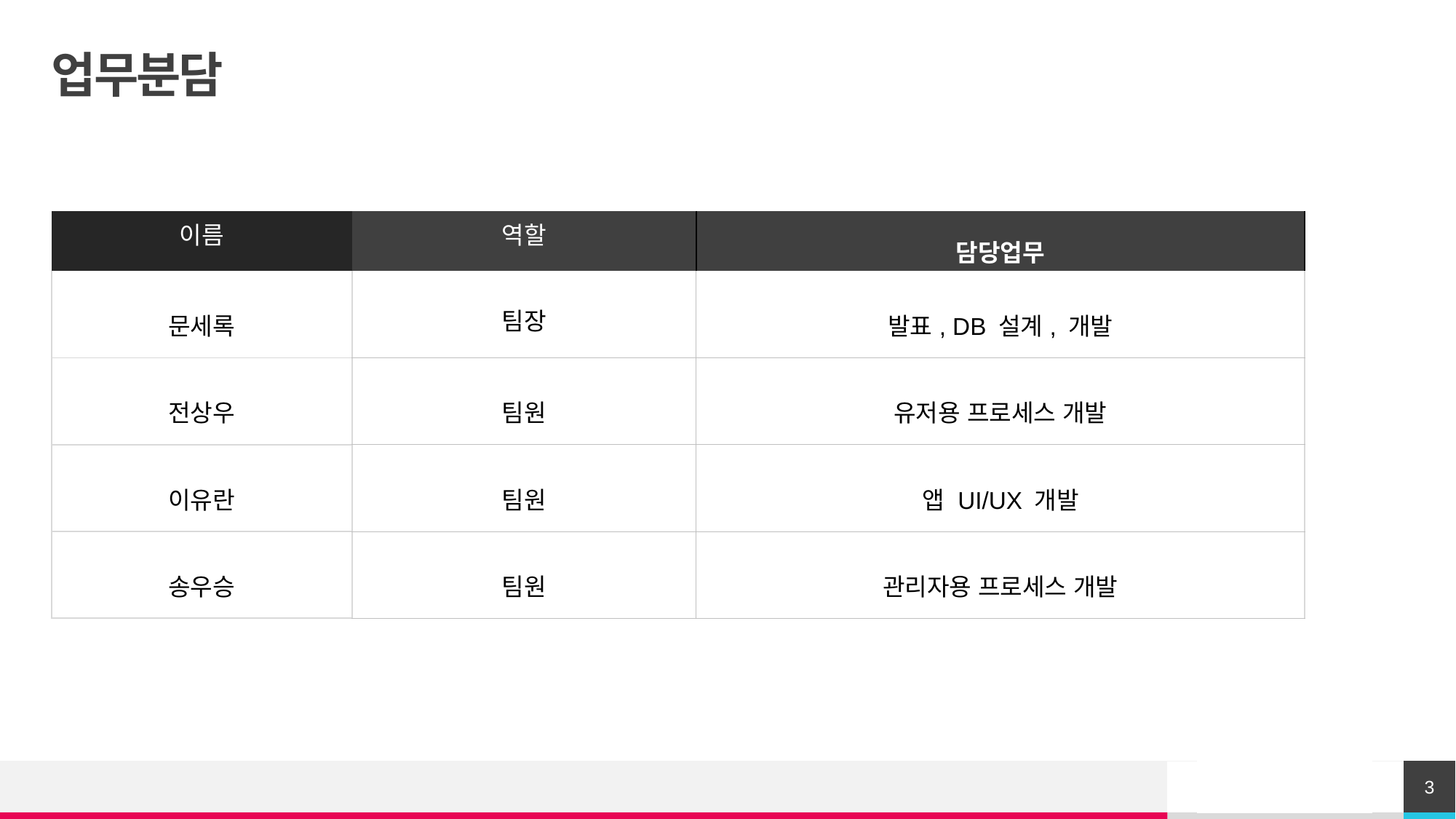

# 업무분담
| 이름 | 역할 | 담당업무 |
| --- | --- | --- |
| 문세록 | 팀장 | 발표, DB 설계, 개발 |
| 전상우 | 팀원 | 유저용 프로세스 개발 |
| 이유란 | 팀원 | 앱 UI/UX 개발 |
| 송우승 | 팀원 | 관리자용 프로세스 개발 |

3